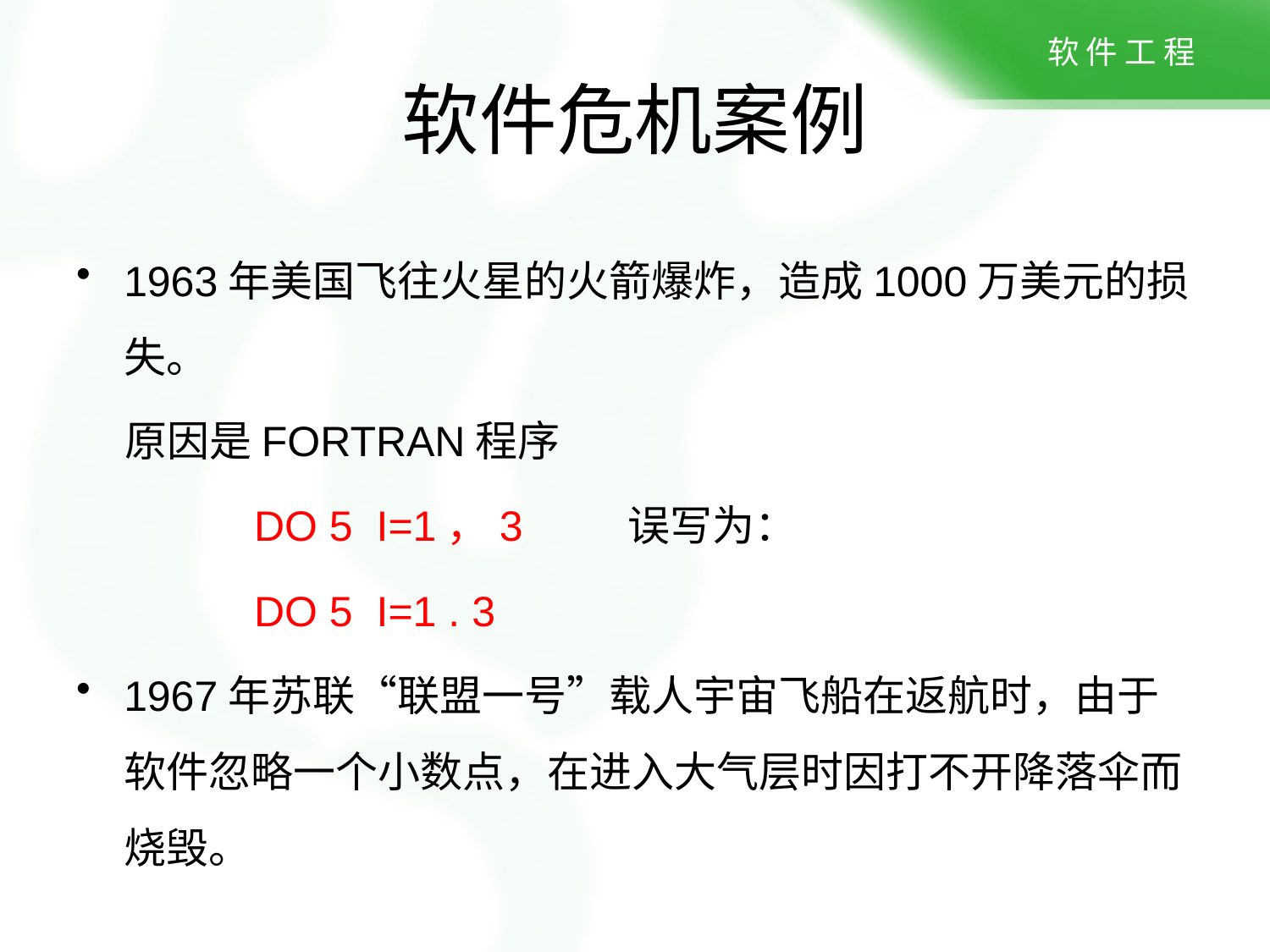

# 软件危机案例
1963年美国飞往火星的火箭爆炸，造成1000万美元的损失。
    原因是FORTRAN程序
               DO 5  I=1，3        误写为：
               DO 5  I=1 . 3
1967年苏联“联盟一号”载人宇宙飞船在返航时，由于软件忽略一个小数点，在进入大气层时因打不开降落伞而烧毁。